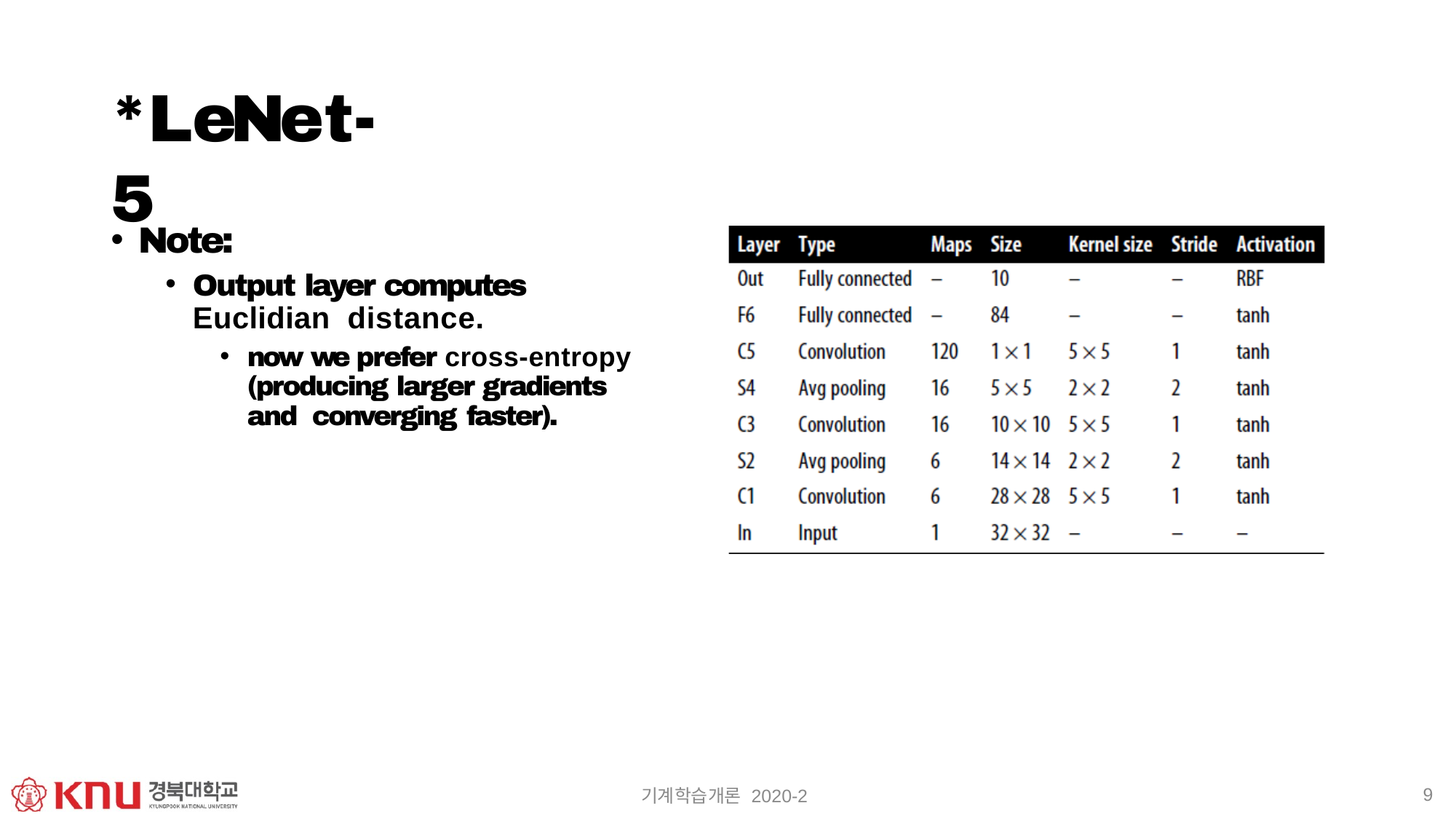

# *LeNet-5
Note:
Output layer computes Euclidian  distance.
now we prefer cross-entropy  (producing larger gradients and  converging faster).

9
기계학습개론 2020-2